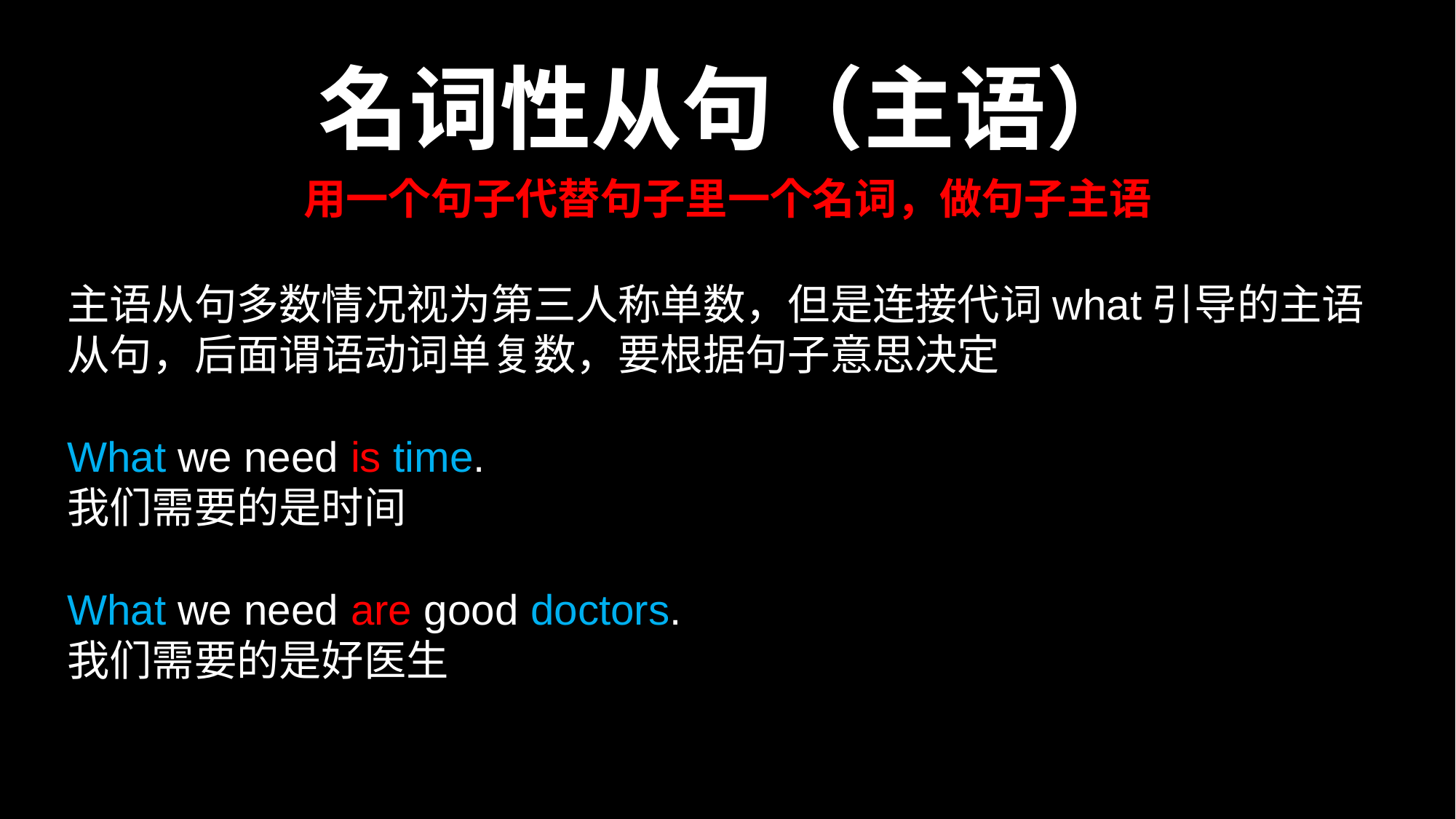

名词性从句（主语）
用一个句子代替句子里一个名词，做句子主语
主语从句多数情况视为第三人称单数，但是连接代词what引导的主语从句，后面谓语动词单复数，要根据句子意思决定

What we need is time.
我们需要的是时间

What we need are good doctors.
我们需要的是好医生